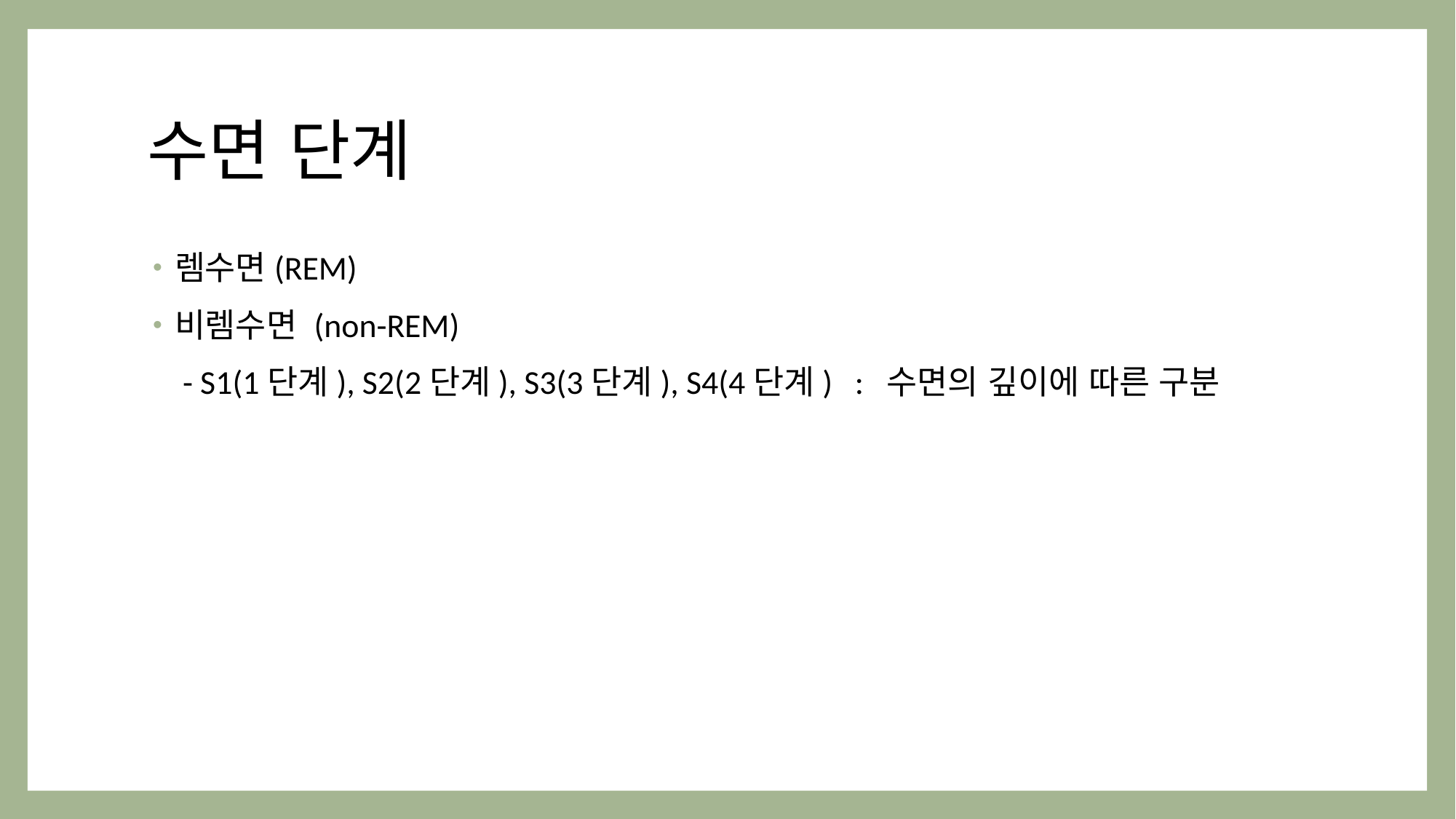

# 수면 단계
렘수면(REM)
비렘수면 (non-REM)
    - S1(1단계), S2(2단계), S3(3단계), S4(4단계)   :  수면의 깊이에 따른 구분